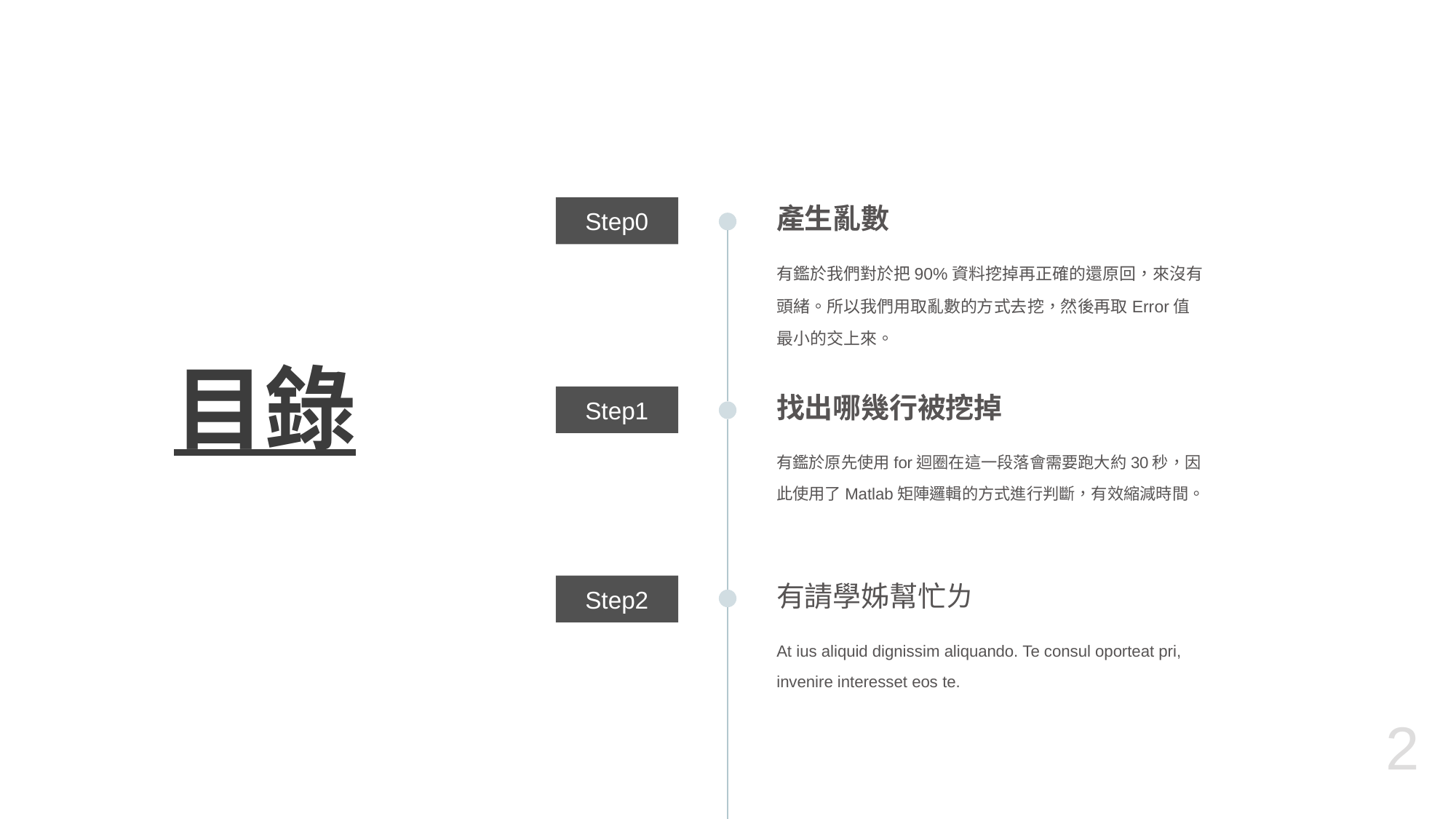

產生亂數
Step0
有鑑於我們對於把90%資料挖掉再正確的還原回，來沒有頭緒。所以我們用取亂數的方式去挖，然後再取Error值最小的交上來。
# 目錄
找出哪幾行被挖掉
Step1
有鑑於原先使用for迴圈在這一段落會需要跑大約30秒，因此使用了Matlab矩陣邏輯的方式進行判斷，有效縮減時間。
有請學姊幫忙ㄌ
Step2
At ius aliquid dignissim aliquando. Te consul oporteat pri, invenire interesset eos te.
2